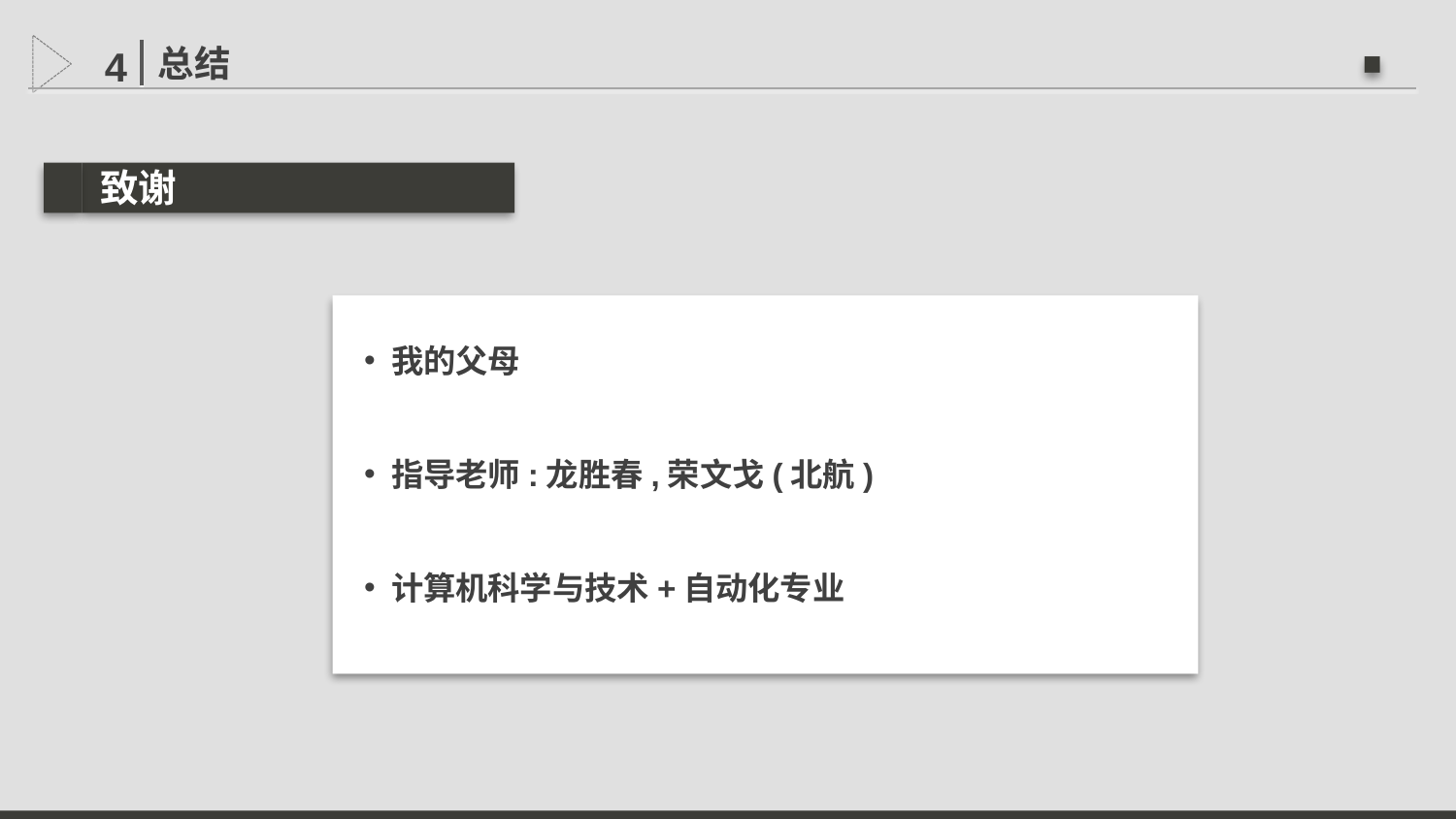

·

总结
4

致谢

我的父母

指导老师:龙胜春,荣文戈(北航)

计算机科学与技术+自动化专业